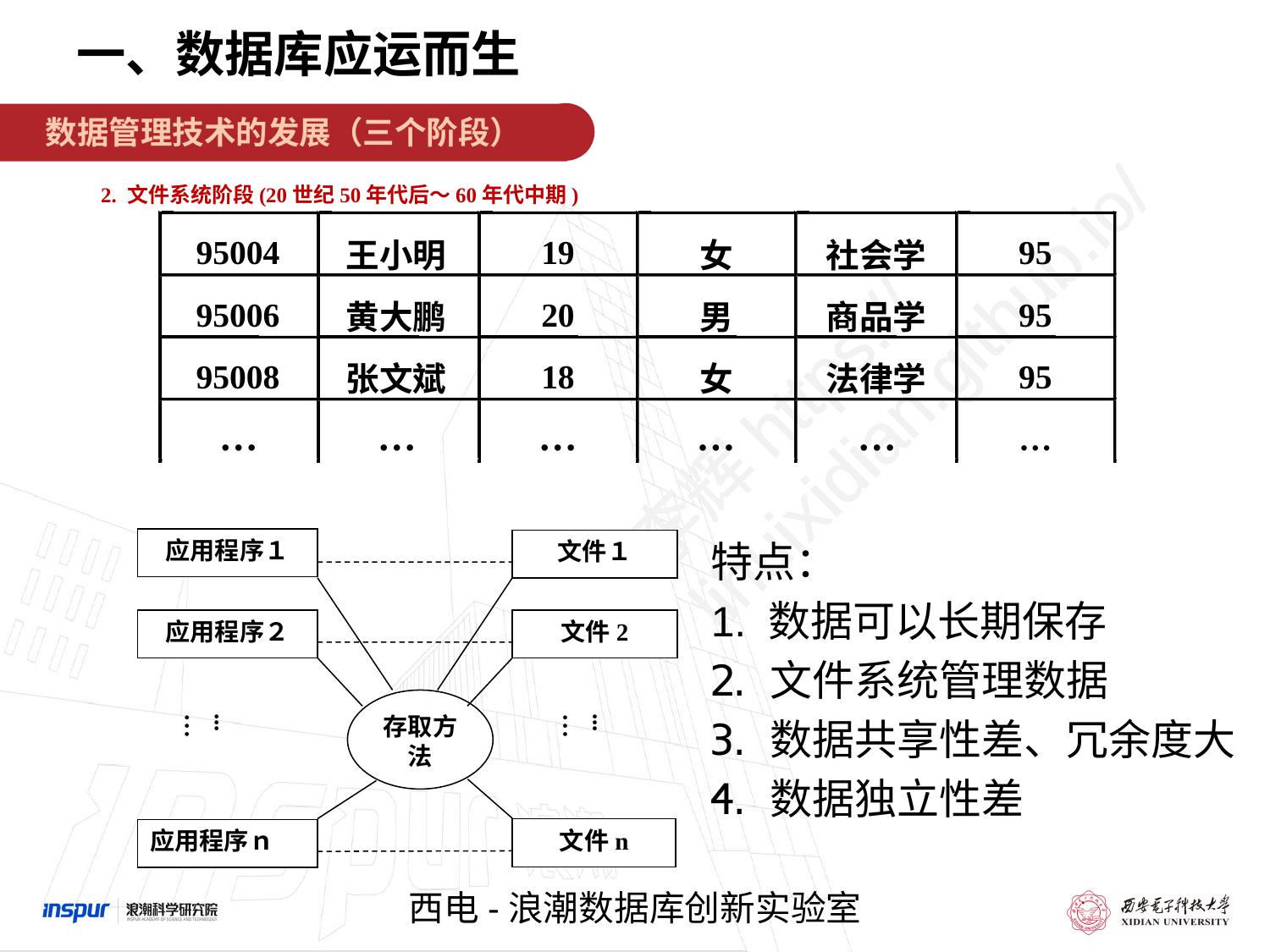

一、数据库应运而生

数据管理技术的发展（三个阶段）
2. 文件系统阶段(20世纪50年代后～60年代中期)

95004
19
95
王小明
女
社会学

95006
20
95
黄大鹏
男
商品学

95008
18
95
张文斌
女
法律学

…
…
…
…
…
…

应用程序１
文件１

应用程序２
文件2

存取方法
...…
...…

文件n
应用程序ｎ

特点：
1. 数据可以长期保存
2. 文件系统管理数据
3. 数据共享性差、冗余度大
4. 数据独立性差